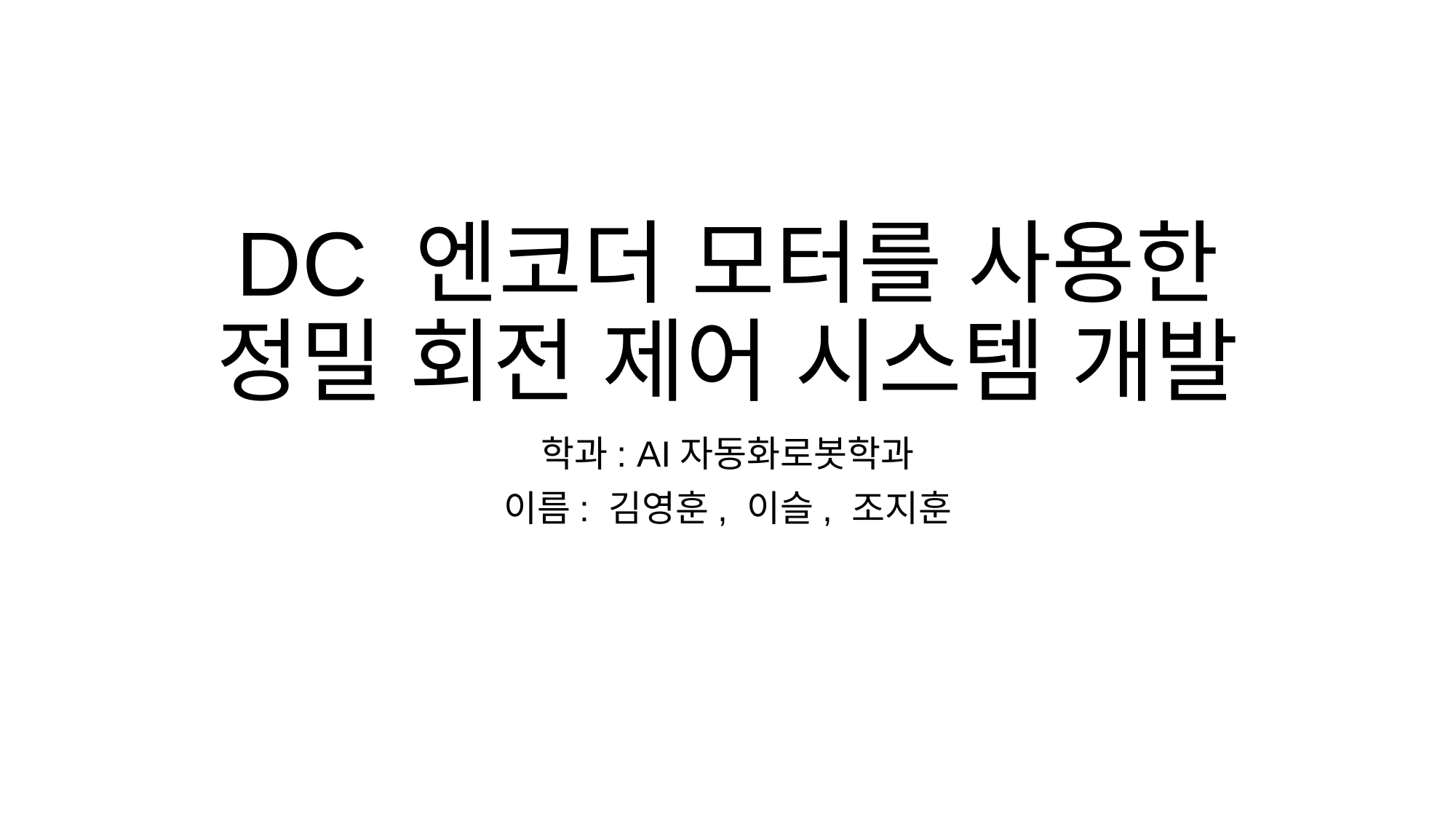

# DC 엔코더 모터를 사용한 정밀 회전 제어 시스템 개발
학과: AI자동화로봇학과
이름: 김영훈, 이슬, 조지훈